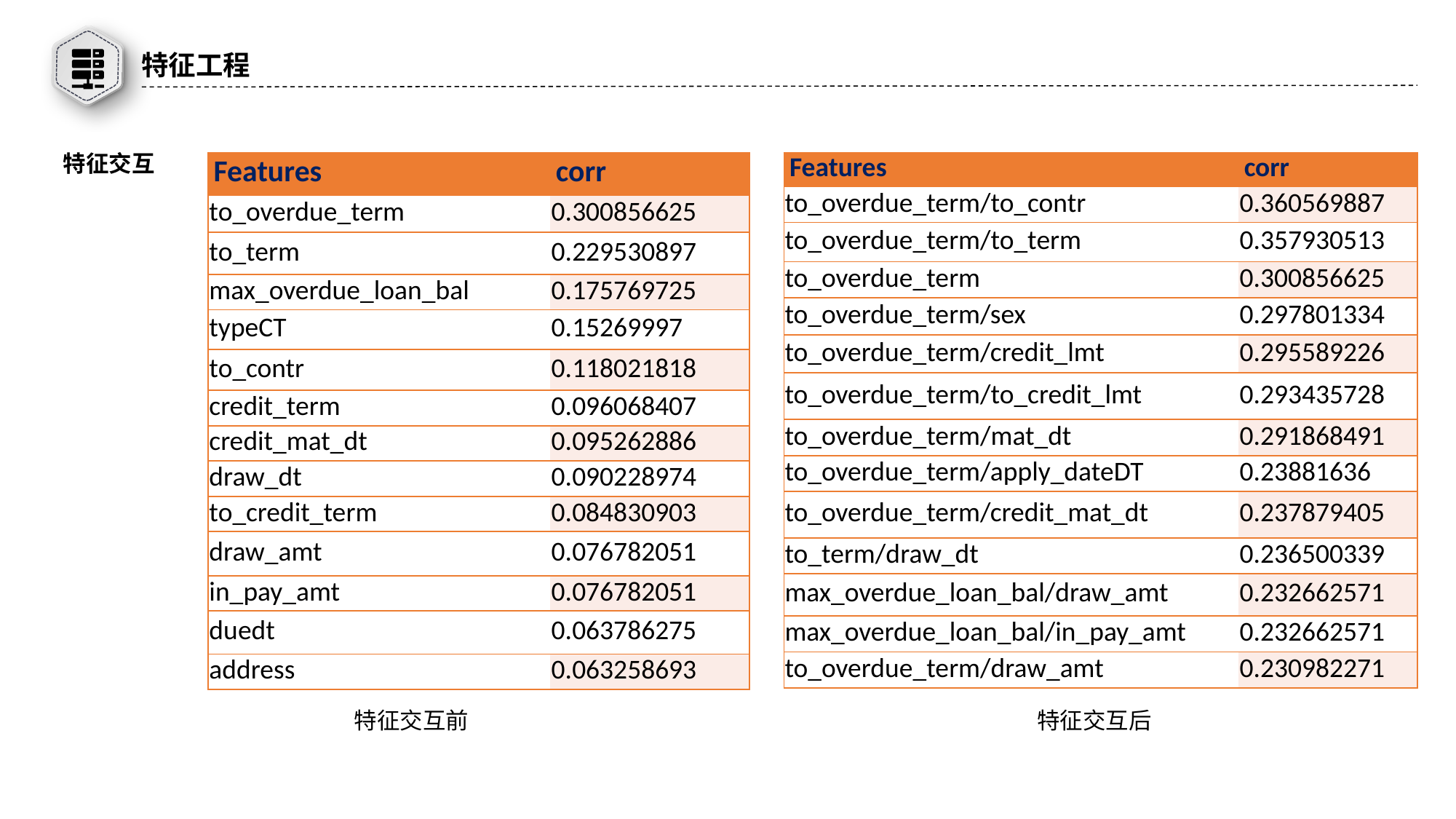

特征工程

特征交互
| Features | corr |
| --- | --- |
| to\_overdue\_term | 0.300856625 |
| to\_term | 0.229530897 |
| max\_overdue\_loan\_bal | 0.175769725 |
| typeCT | 0.15269997 |
| to\_contr | 0.118021818 |
| credit\_term | 0.096068407 |
| credit\_mat\_dt | 0.095262886 |
| draw\_dt | 0.090228974 |
| to\_credit\_term | 0.084830903 |
| draw\_amt | 0.076782051 |
| in\_pay\_amt | 0.076782051 |
| duedt | 0.063786275 |
| address | 0.063258693 |
| Features | corr |
| --- | --- |
| to\_overdue\_term/to\_contr | 0.360569887 |
| to\_overdue\_term/to\_term | 0.357930513 |
| to\_overdue\_term | 0.300856625 |
| to\_overdue\_term/sex | 0.297801334 |
| to\_overdue\_term/credit\_lmt | 0.295589226 |
| to\_overdue\_term/to\_credit\_lmt | 0.293435728 |
| to\_overdue\_term/mat\_dt | 0.291868491 |
| to\_overdue\_term/apply\_dateDT | 0.23881636 |
| to\_overdue\_term/credit\_mat\_dt | 0.237879405 |
| to\_term/draw\_dt | 0.236500339 |
| max\_overdue\_loan\_bal/draw\_amt | 0.232662571 |
| max\_overdue\_loan\_bal/in\_pay\_amt | 0.232662571 |
| to\_overdue\_term/draw\_amt | 0.230982271 |

特征交互后
特征交互前